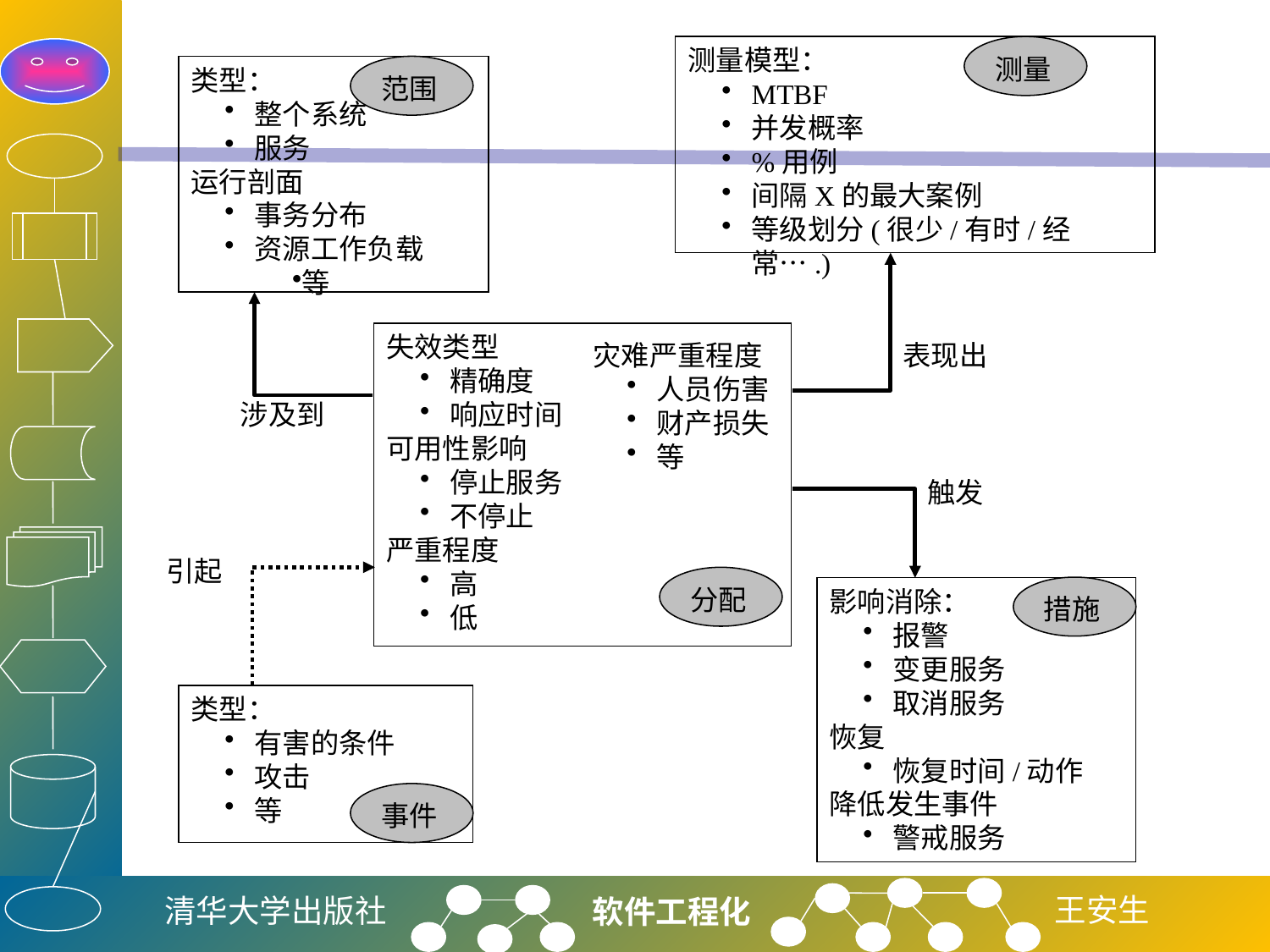

测量模型：
MTBF
并发概率
%用例
间隔X的最大案例
等级划分(很少/有时/经常….)
测量
类型：
整个系统
服务
运行剖面
事务分布
资源工作负载
等

范围

失效类型
精确度
响应时间
可用性影响
停止服务
不停止
严重程度
高
低

灾难严重程度
人员伤害
财产损失
等

表现出
涉及到
触发

引起

分配

措施

影响消除：
报警
变更服务
取消服务
恢复
恢复时间/动作
降低发生事件
警戒服务
类型：
有害的条件
攻击
等

事件